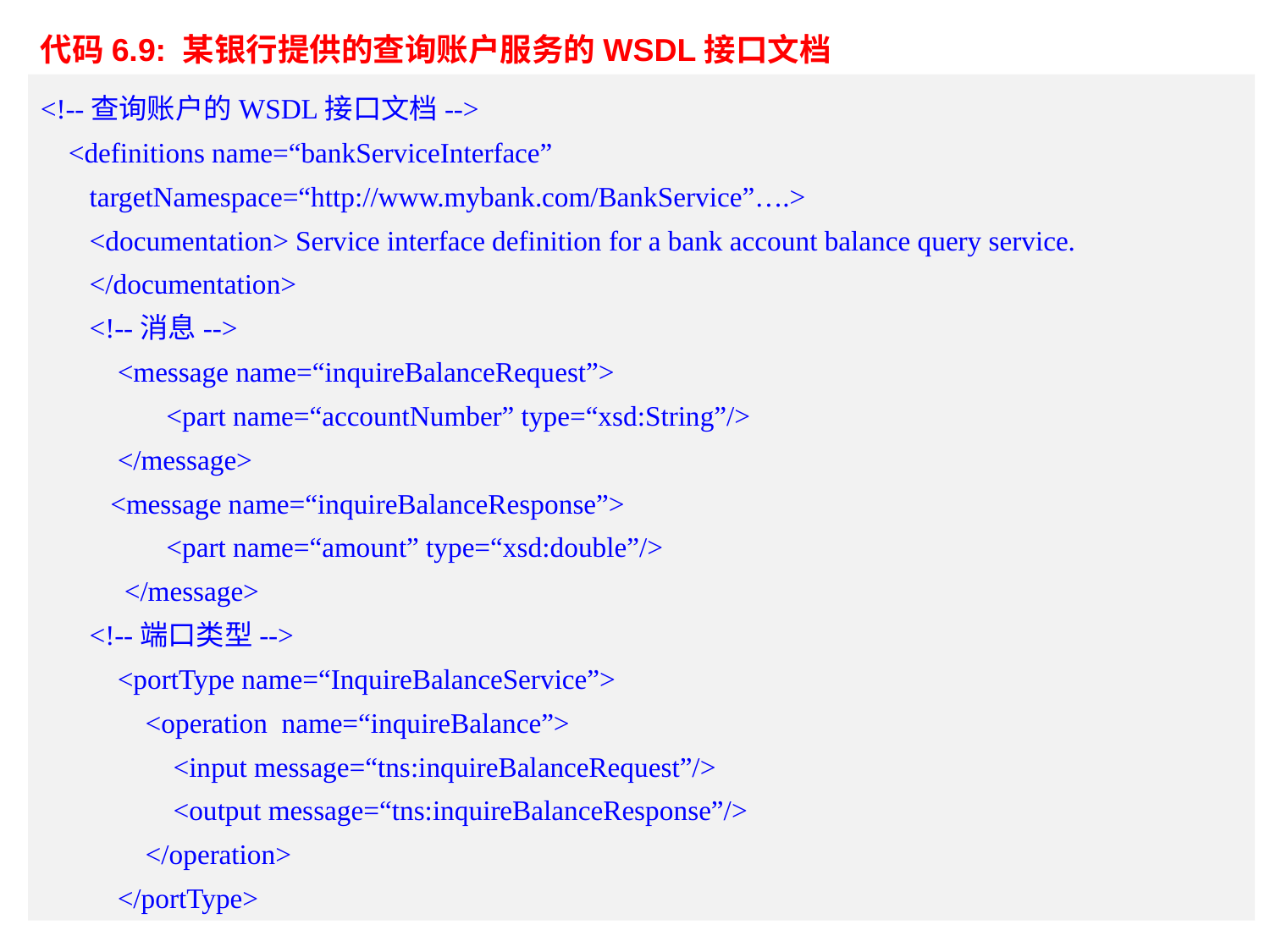

代码6.9: 某银行提供的查询账户服务的WSDL接口文档
<!--查询账户的WSDL接口文档-->
    <definitions name=“bankServiceInterface”
       targetNamespace=“http://www.mybank.com/BankService”….>
       <documentation> Service interface definition for a bank account balance query service.
       </documentation>
       <!--消息-->
           <message name=“inquireBalanceRequest”>
                  <part name=“accountNumber” type=“xsd:String”/>
           </message>
          <message name=“inquireBalanceResponse”>
                  <part name=“amount” type=“xsd:double”/>
            </message>
       <!--端口类型-->
           <portType name=“InquireBalanceService”>
               <operation  name=“inquireBalance”>
                   <input message=“tns:inquireBalanceRequest”/>
                   <output message=“tns:inquireBalanceResponse”/>
               </operation>
           </portType>